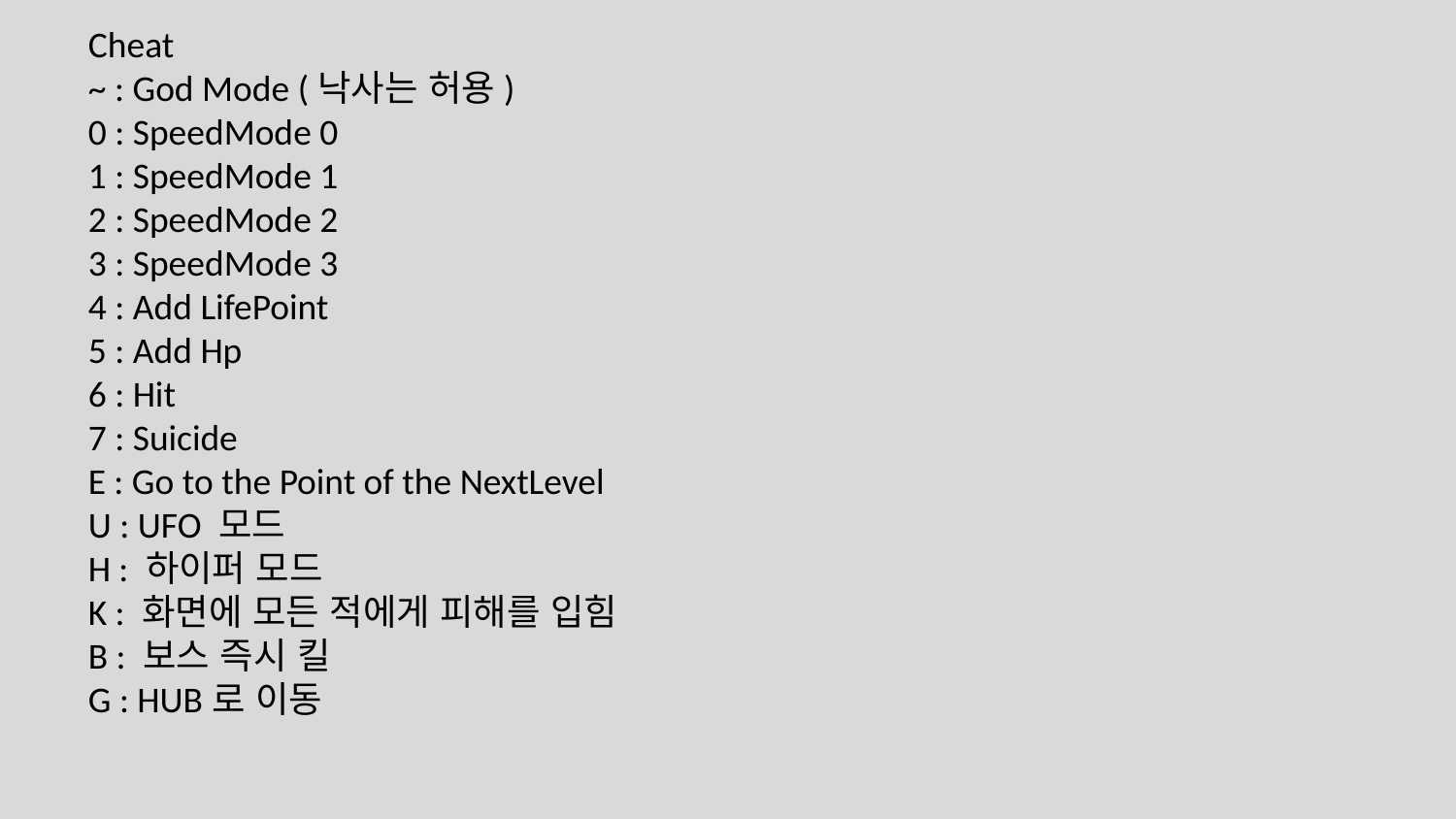

Cheat
~ : God Mode (낙사는 허용)
0 : SpeedMode 0
1 : SpeedMode 1
2 : SpeedMode 2
3 : SpeedMode 3
4 : Add LifePoint
5 : Add Hp
6 : Hit
7 : Suicide
E : Go to the Point of the NextLevel
U : UFO 모드
H : 하이퍼 모드
K : 화면에 모든 적에게 피해를 입힘
B : 보스 즉시 킬
G : HUB로 이동